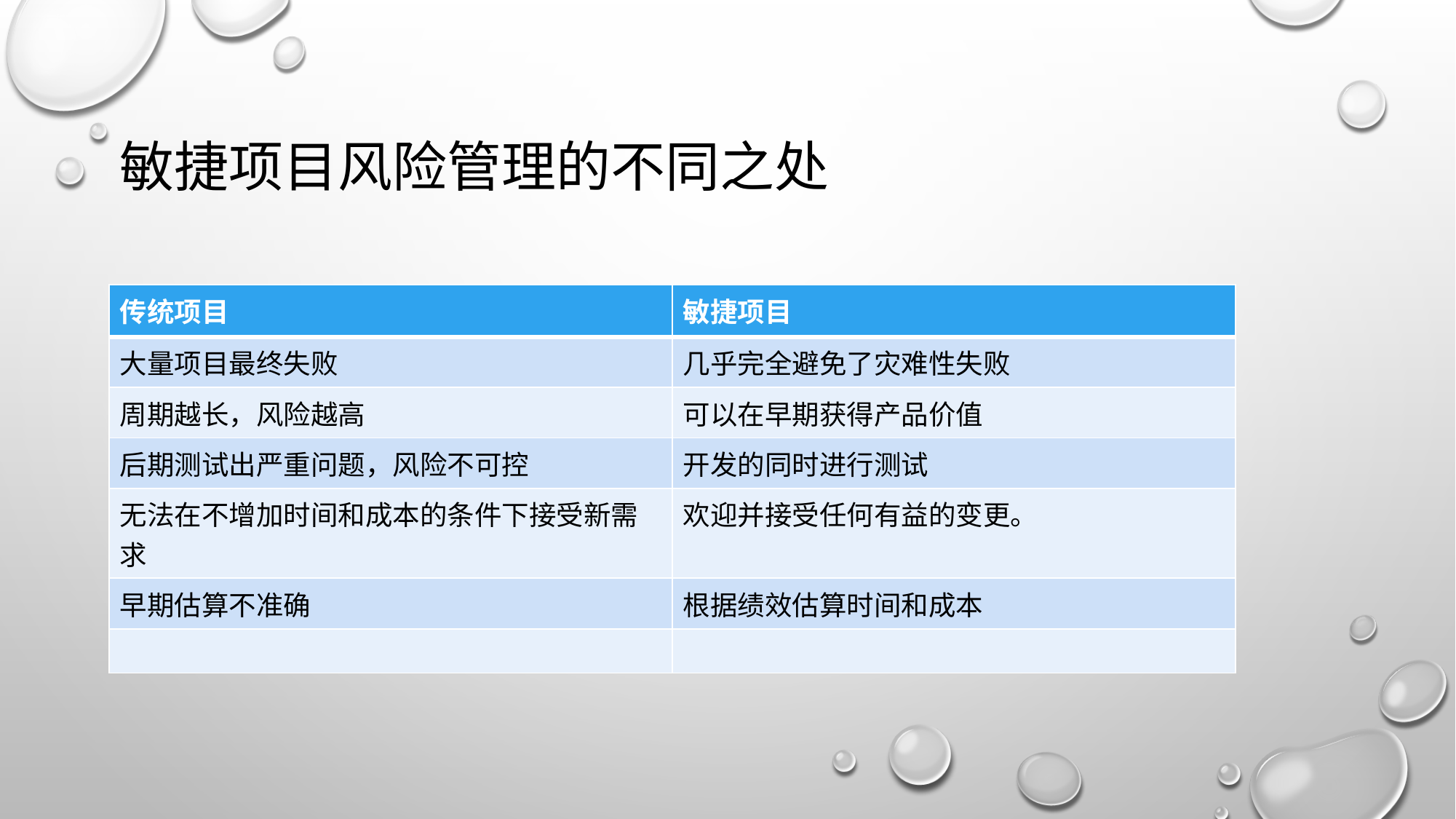

# 敏捷项目风险管理的不同之处
| 传统项目 | 敏捷项目 |
| --- | --- |
| 大量项目最终失败 | 几乎完全避免了灾难性失败 |
| 周期越长，风险越高 | 可以在早期获得产品价值 |
| 后期测试出严重问题，风险不可控 | 开发的同时进行测试 |
| 无法在不增加时间和成本的条件下接受新需求 | 欢迎并接受任何有益的变更。 |
| 早期估算不准确 | 根据绩效估算时间和成本 |
|  |  |